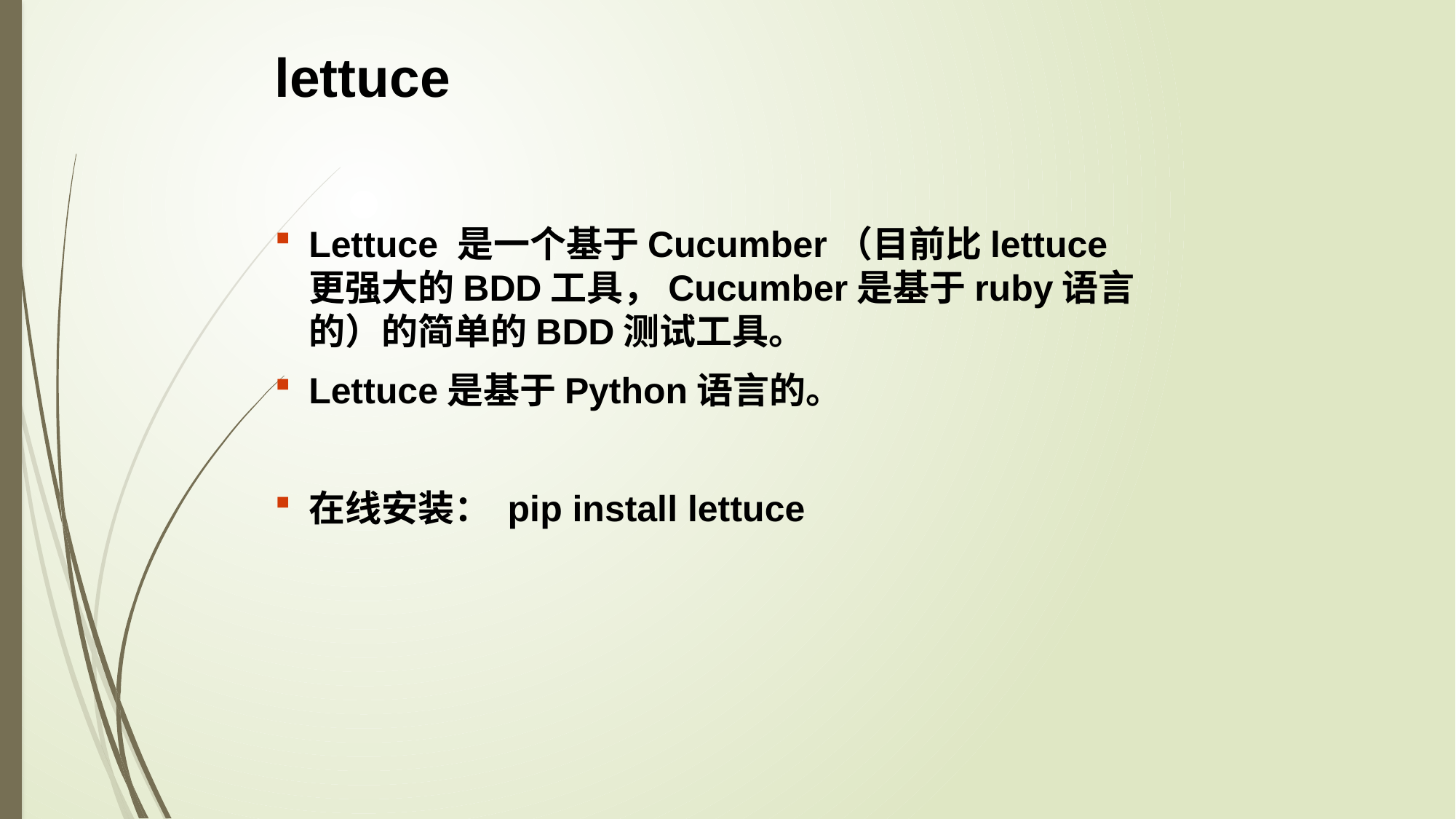

lettuce
Lettuce 是一个基于Cucumber（目前比lettuce更强大的BDD工具，Cucumber是基于ruby语言的）的简单的BDD测试工具。
Lettuce是基于Python语言的。

在线安装： pip install lettuce